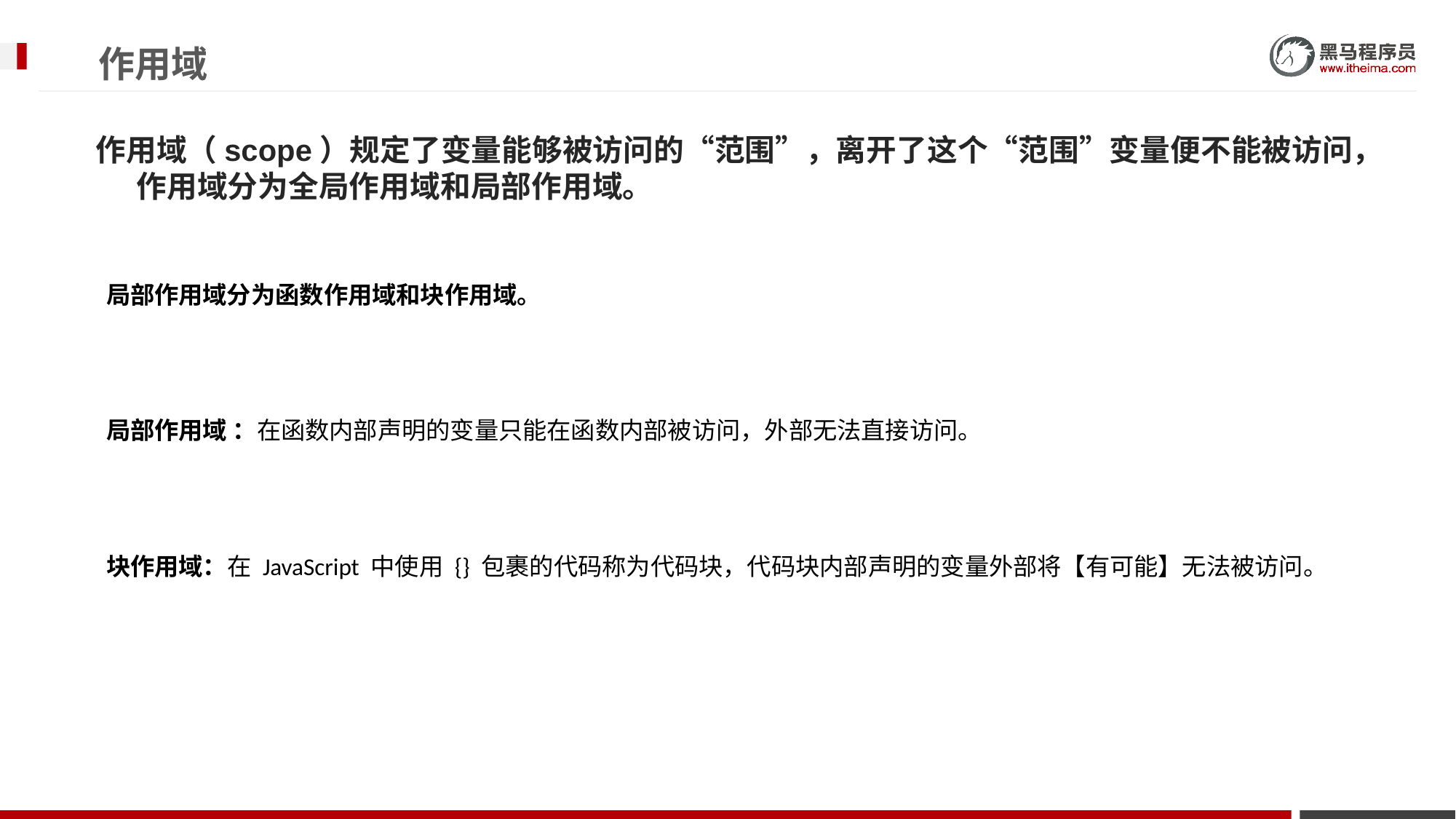

# 作用域
作用域（scope）规定了变量能够被访问的“范围”，离开了这个“范围”变量便不能被访问，作用域分为全局作用域和局部作用域。
局部作用域分为函数作用域和块作用域。

局部作用域 ：在函数内部声明的变量只能在函数内部被访问，外部无法直接访问。

块作用域：在 JavaScript 中使用 {} 包裹的代码称为代码块，代码块内部声明的变量外部将【有可能】无法被访问。